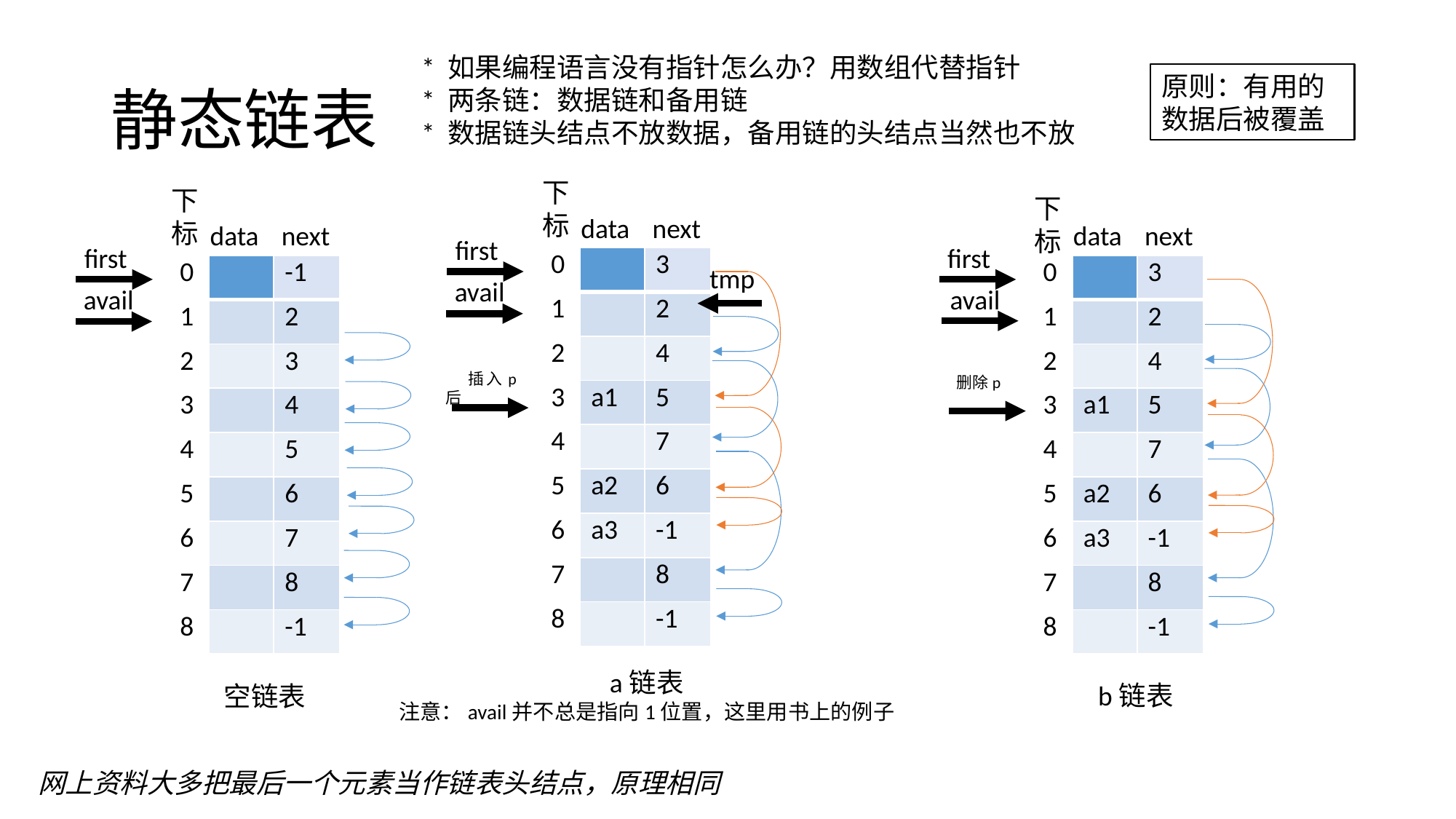

# 静态链表
* 如果编程语言没有指针怎么办？用数组代替指针
* 两条链：数据链和备用链
* 数据链头结点不放数据，备用链的头结点当然也不放
原则：有用的数据后被覆盖
下标
下标
下标
data
next
data
next
data
next
   tmp
first
first
first
| 0 |  | 3 |
| --- | --- | --- |
| 1 |  | 2 |
| 2 |  | 4 |
| 3 | a1 | 5 |
| 4 |  | 7 |
| 5 | a2 | 6 |
| 6 | a3 | -1 |
| 7 |  | 8 |
| 8 |  | -1 |
| 0 |  | -1 |
| --- | --- | --- |
| 1 |  | 2 |
| 2 |  | 3 |
| 3 |  | 4 |
| 4 |  | 5 |
| 5 |  | 6 |
| 6 |  | 7 |
| 7 |  | 8 |
| 8 |  | -1 |
| 0 |  | 3 |
| --- | --- | --- |
| 1 |  | 2 |
| 2 |  | 4 |
| 3 | a1 | 5 |
| 4 |  | 7 |
| 5 | a2 | 6 |
| 6 | a3 | -1 |
| 7 |  | 8 |
| 8 |  | -1 |
avail

avail
avail

   插入p后
   删除p

a链表
注意：avail并不总是指向1位置，这里用书上的例子
b链表
空链表
网上资料大多把最后一个元素当作链表头结点，原理相同